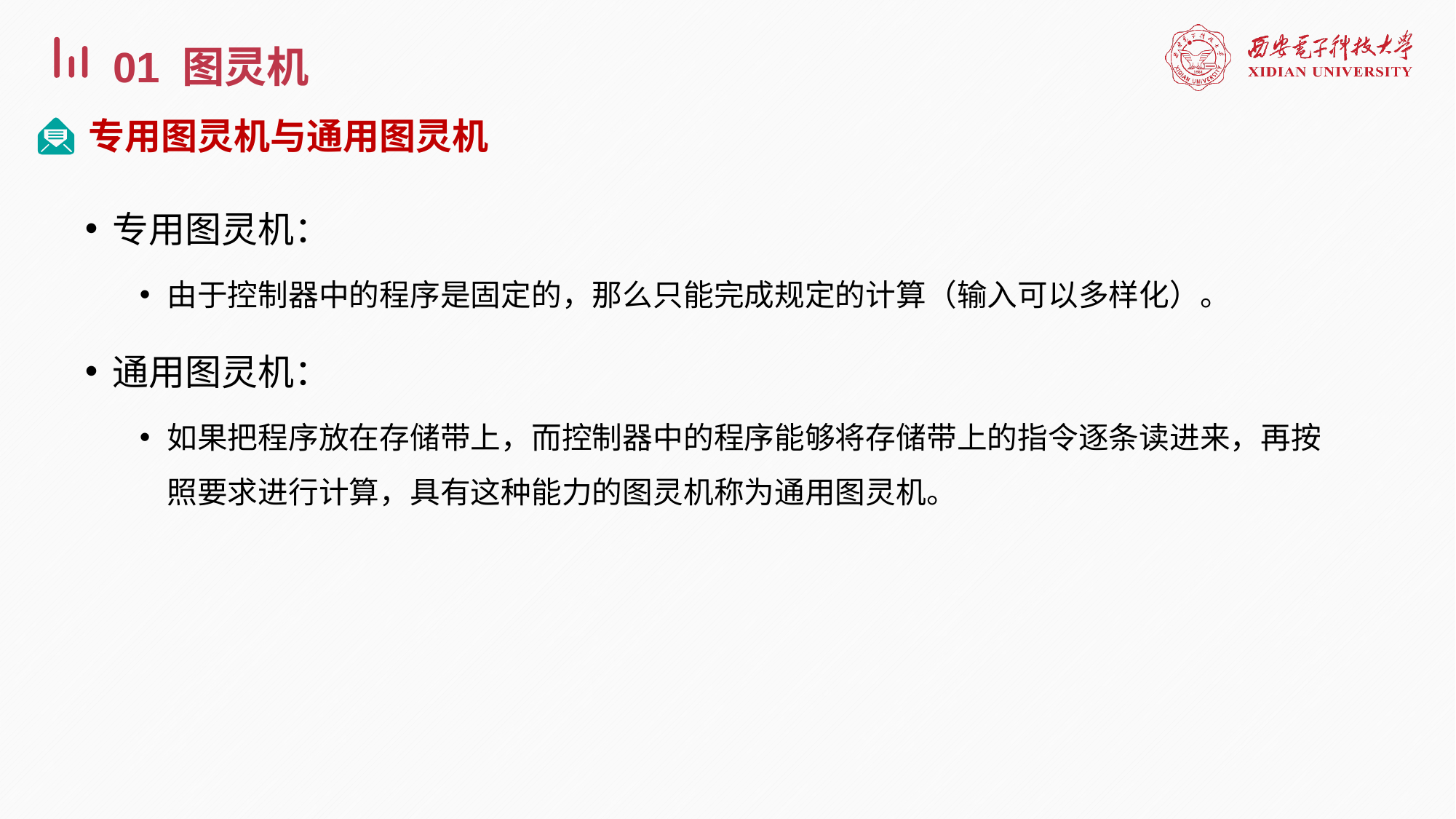

01 图灵机
专用图灵机与通用图灵机

专用图灵机：
由于控制器中的程序是固定的，那么只能完成规定的计算（输入可以多样化）。
通用图灵机：
如果把程序放在存储带上，而控制器中的程序能够将存储带上的指令逐条读进来，再按照要求进行计算，具有这种能力的图灵机称为通用图灵机。